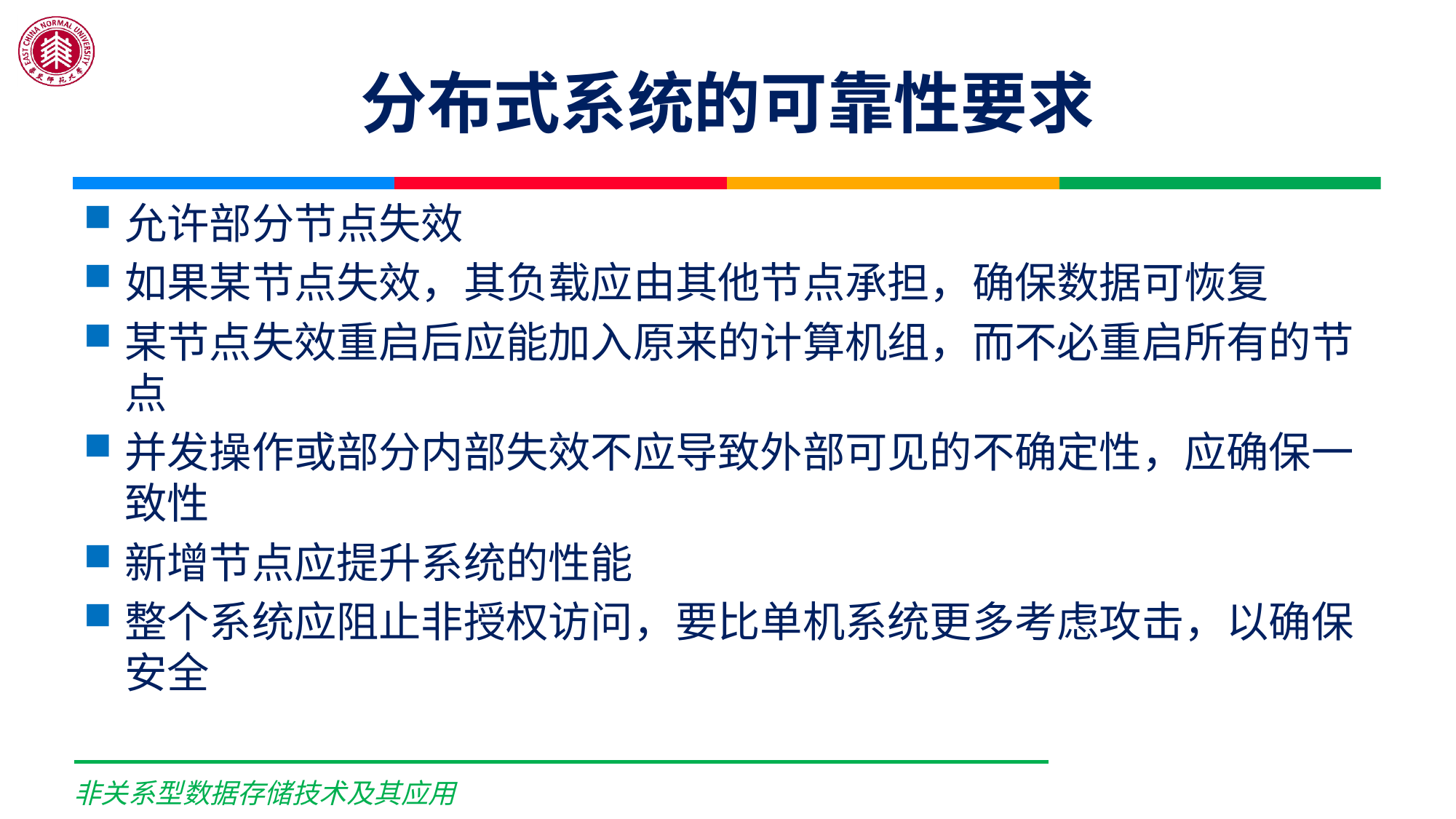

# 分布式系统的可靠性要求
允许部分节点失效
如果某节点失效，其负载应由其他节点承担，确保数据可恢复
某节点失效重启后应能加入原来的计算机组，而不必重启所有的节点
并发操作或部分内部失效不应导致外部可见的不确定性，应确保一致性
新增节点应提升系统的性能
整个系统应阻止非授权访问，要比单机系统更多考虑攻击，以确保安全